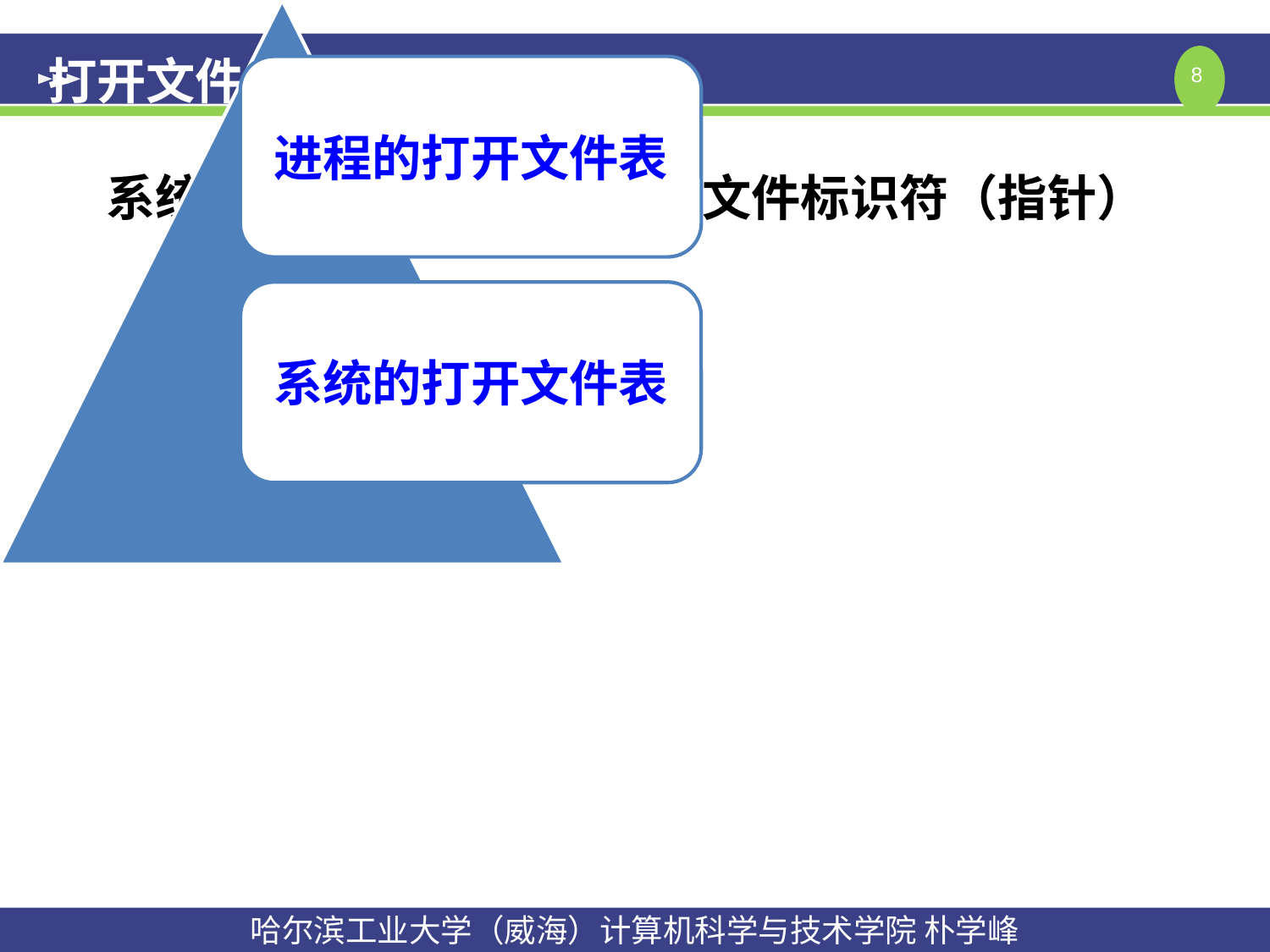

# 打开文件
 系统调用open( ) 返回值是文件标识符（指针）

进程的打开文件表
系统的打开文件表